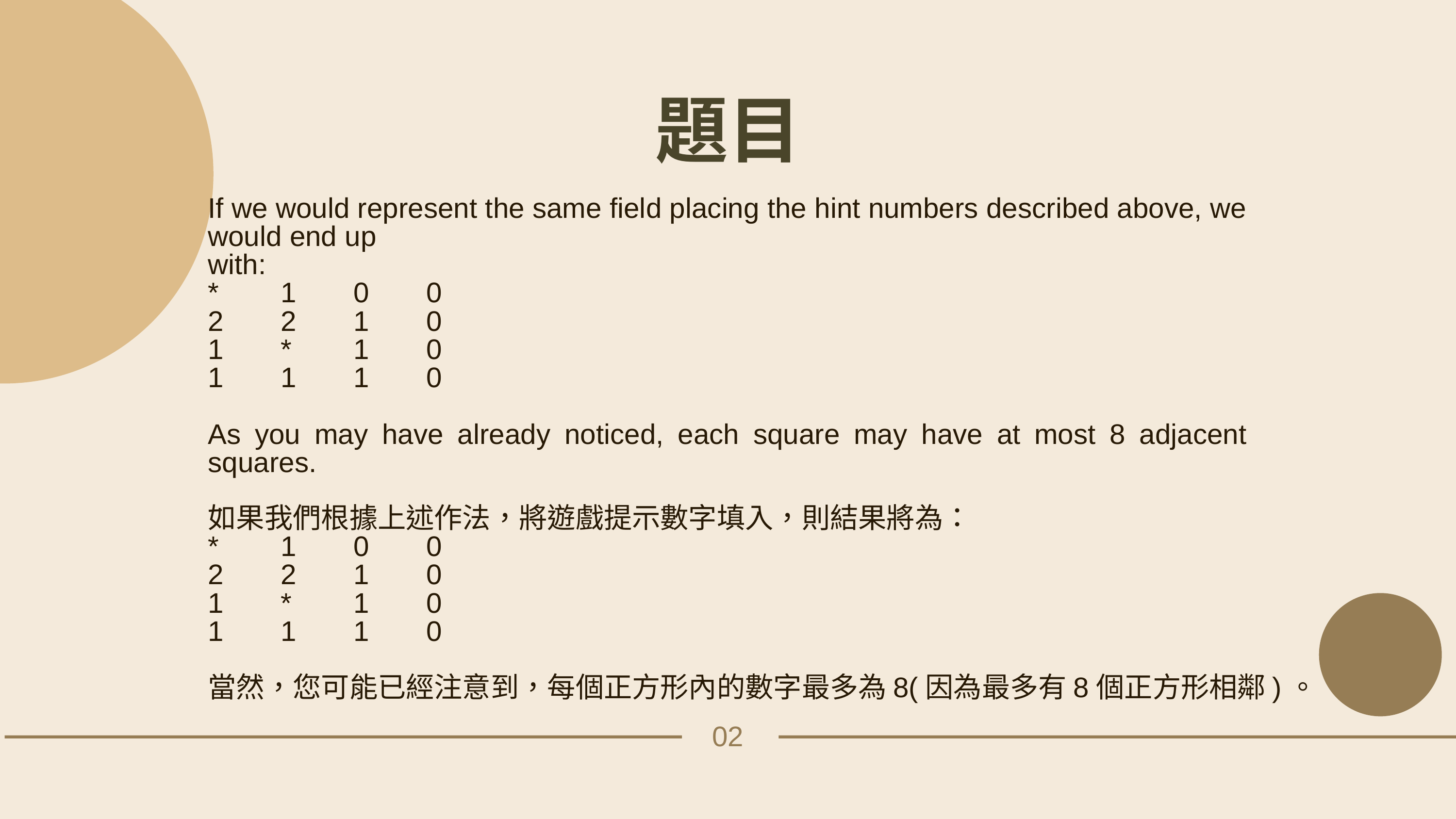

題目
If we would represent the same field placing the hint numbers described above, we would end up
with:
*	1	0	0
2	2	1	0
1	*	1	0
1	1	1	0

As you may have already noticed, each square may have at most 8 adjacent squares.
如果我們根據上述作法，將遊戲提示數字填入，則結果將為：
*	1	0	0
2	2	1	0
1	*	1	0
1	1	1	0

當然，您可能已經注意到，每個正方形內的數字最多為8(因為最多有8個正方形相鄰)。

02